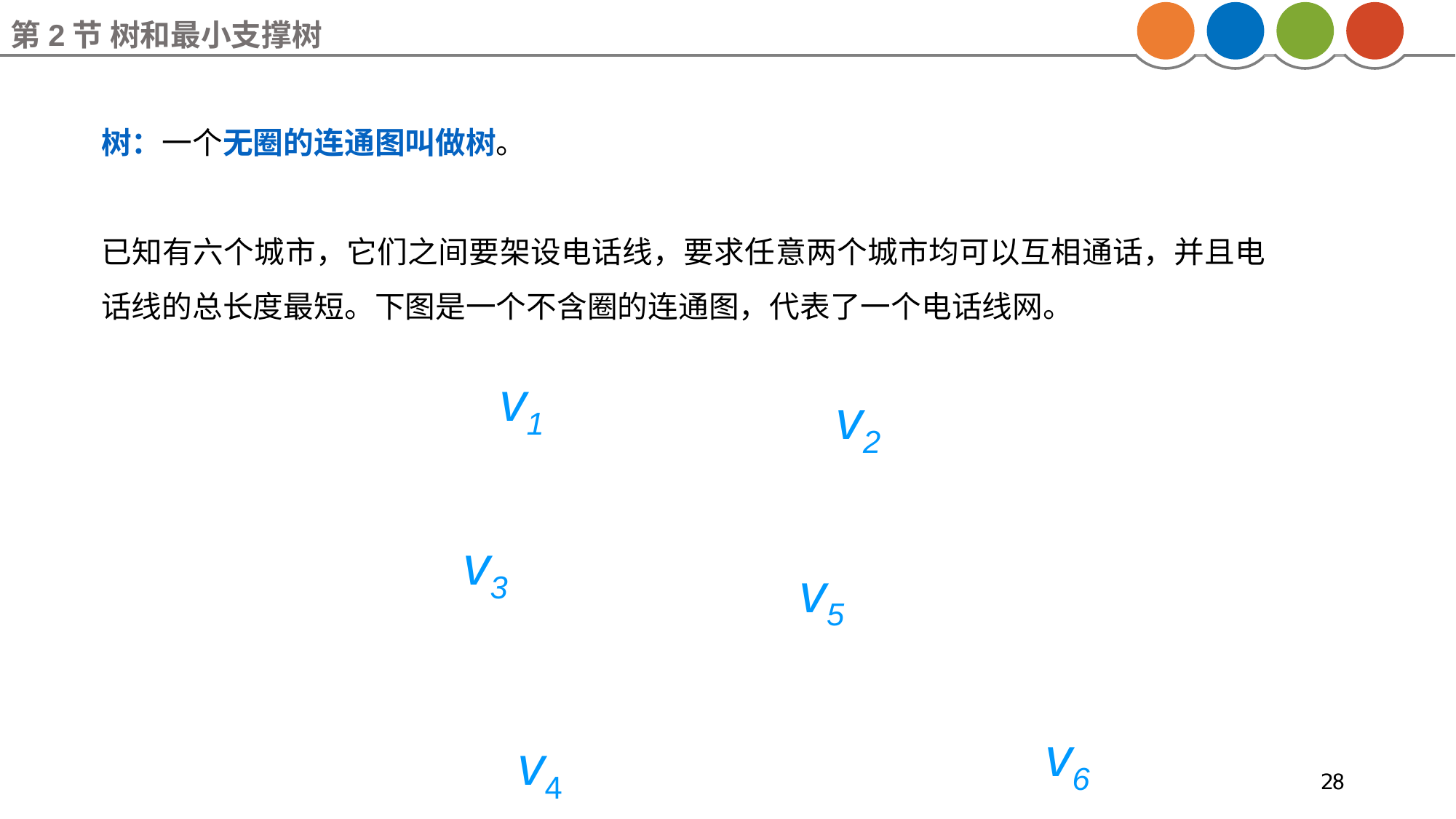

第2节 树和最小支撑树
树：一个无圈的连通图叫做树。

已知有六个城市，它们之间要架设电话线，要求任意两个城市均可以互相通话，并且电话线的总长度最短。下图是一个不含圈的连通图，代表了一个电话线网。

v1
v2

v3
v5

v6
v4
28